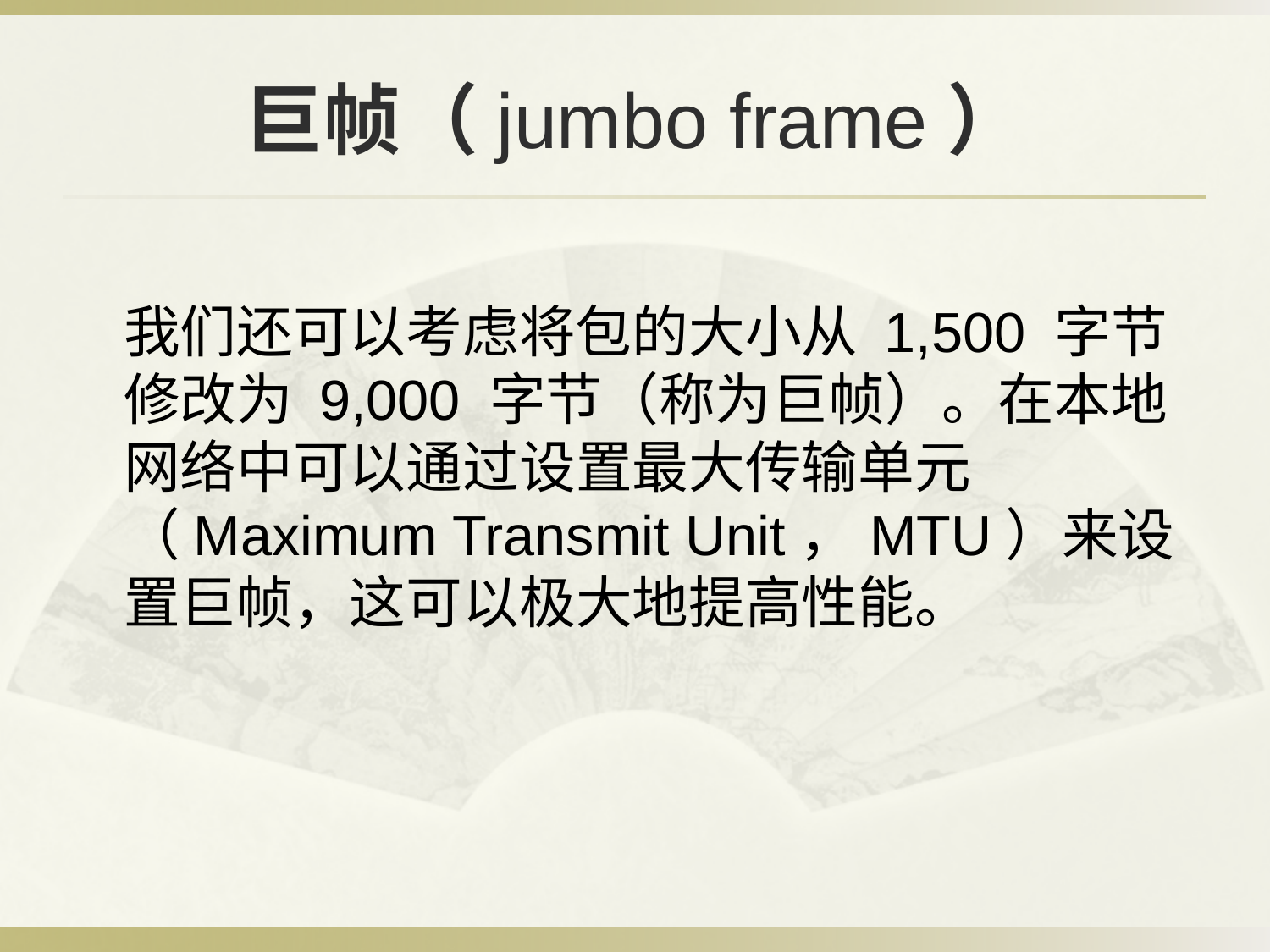

# 巨帧（jumbo frame）
我们还可以考虑将包的大小从 1,500 字节修改为 9,000 字节（称为巨帧）。在本地网络中可以通过设置最大传输单元（Maximum Transmit Unit，MTU）来设置巨帧，这可以极大地提高性能。